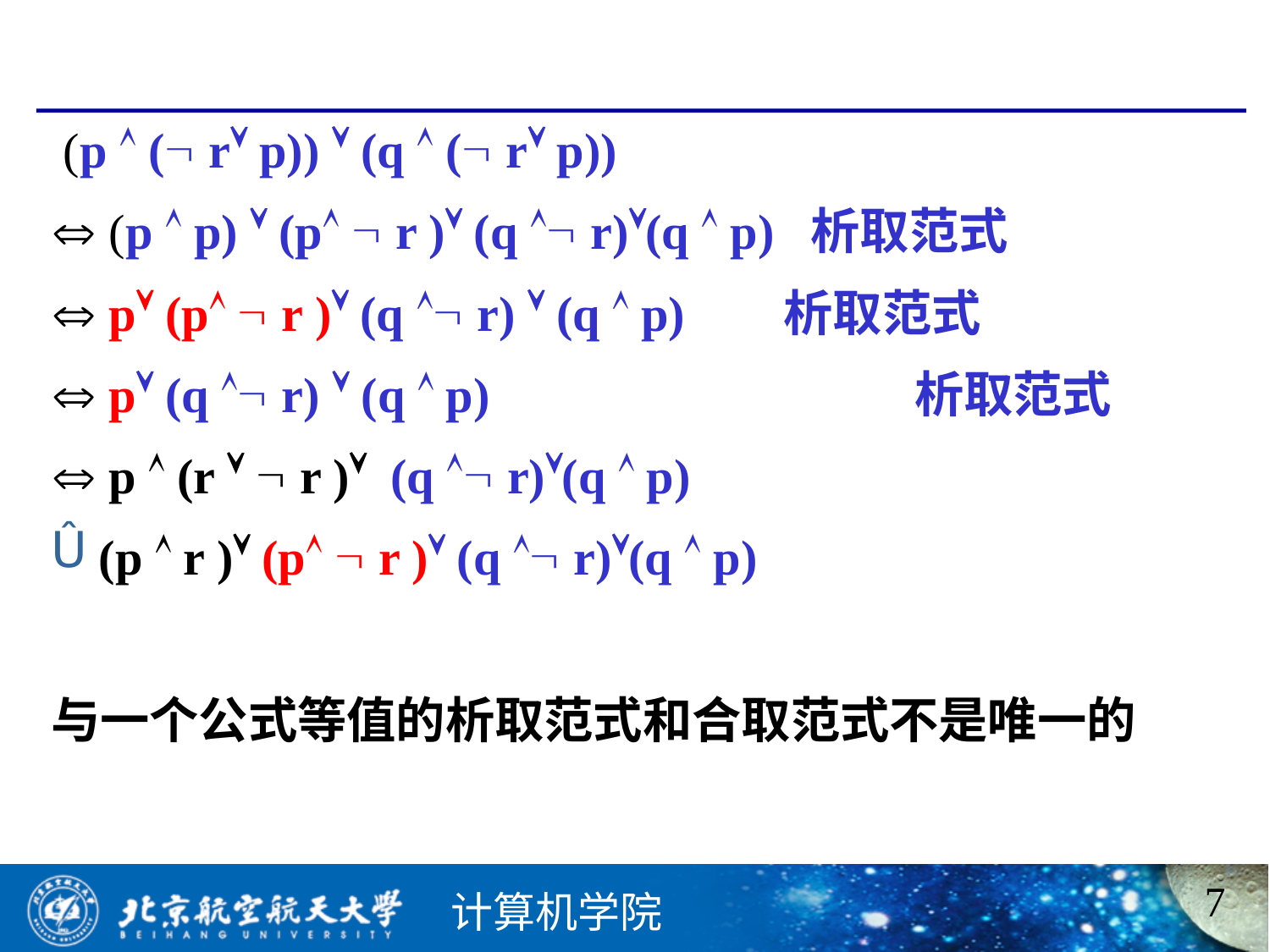

#
 (p ∧ (¬ r∨ p)) ∨ (q ∧ (¬ r∨ p))
⇔ (p ∧ p) ∨ (p∧ ¬ r )∨ (q ∧¬ r)∨(q ∧ p)  析取范式
⇔ p∨ (p∧ ¬ r )∨ (q ∧¬ r) ∨ (q ∧ p)	       析取范式
⇔ p∨ (q ∧¬ r) ∨ (q ∧ p)	                            析取范式
⇔ p ∧ (r ∨ ¬ r )∨  (q ∧¬ r)∨(q ∧ p)
(p ∧ r )∨ (p∧ ¬ r )∨ (q ∧¬ r)∨(q ∧ p)

与一个公式等值的析取范式和合取范式不是唯一的